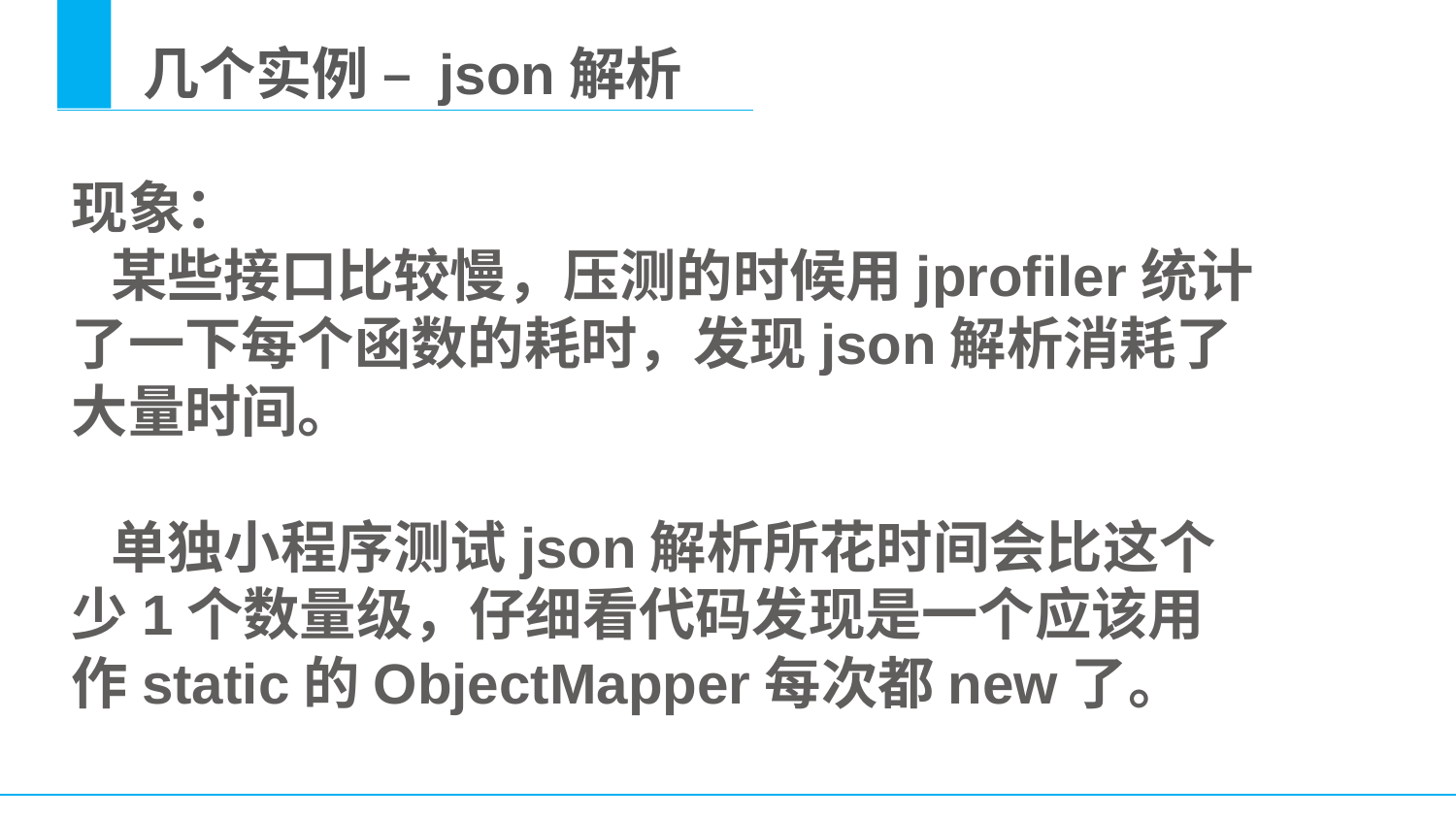

几个实例 – json解析
现象：
  某些接口比较慢，压测的时候用jprofiler统计了一下每个函数的耗时，发现json解析消耗了大量时间。

  单独小程序测试json解析所花时间会比这个少1个数量级，仔细看代码发现是一个应该用作static的ObjectMapper每次都new了。